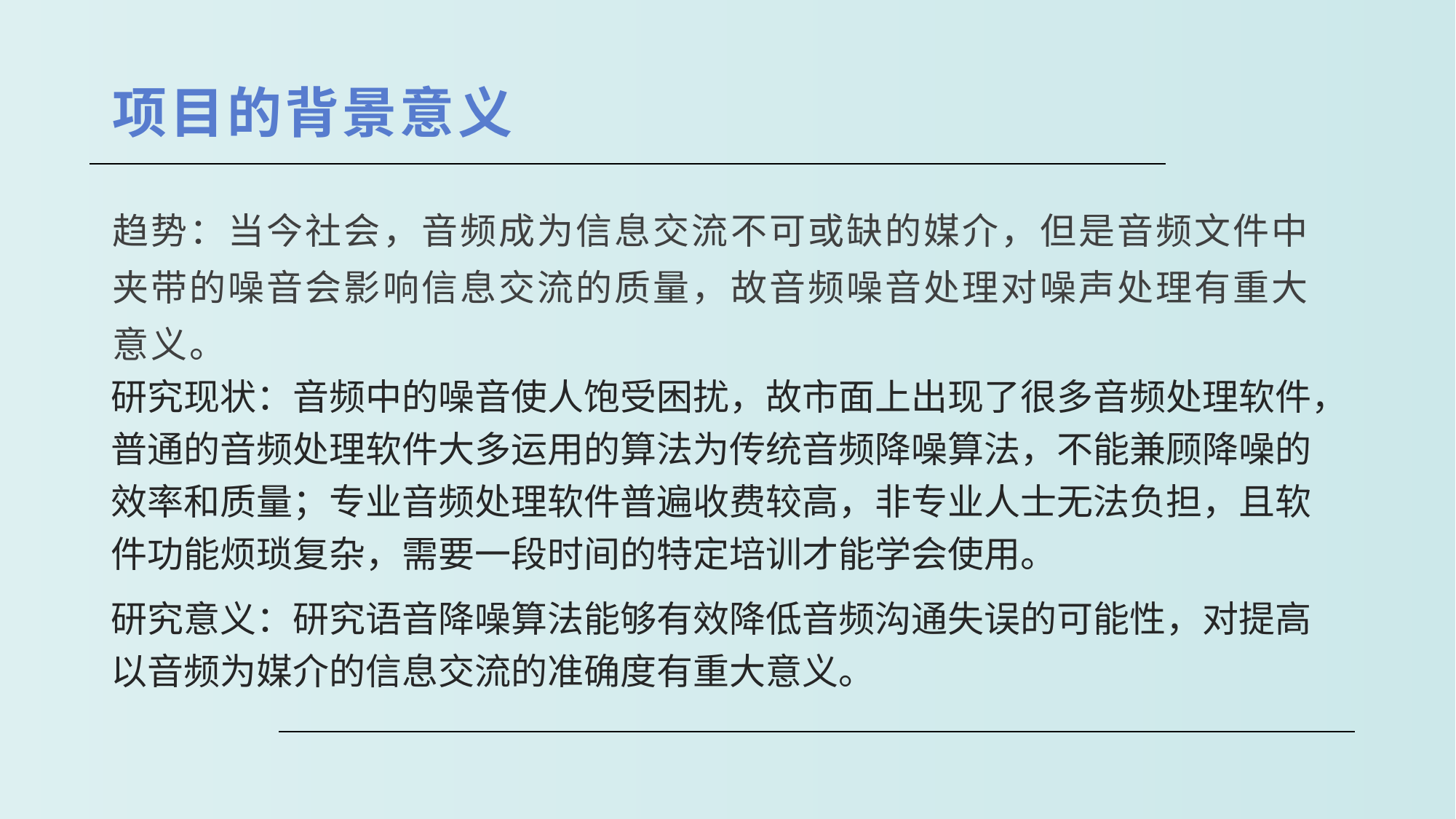

# 项目的背景意义
趋势：当今社会，音频成为信息交流不可或缺的媒介，但是音频文件中夹带的噪音会影响信息交流的质量，故音频噪音处理对噪声处理有重大意义。
研究现状：音频中的噪音使人饱受困扰，故市面上出现了很多音频处理软件，普通的音频处理软件大多运用的算法为传统音频降噪算法，不能兼顾降噪的效率和质量；专业音频处理软件普遍收费较高，非专业人士无法负担，且软件功能烦琐复杂，需要一段时间的特定培训才能学会使用。
研究意义：研究语音降噪算法能够有效降低音频沟通失误的可能性，对提高以音频为媒介的信息交流的准确度有重大意义。